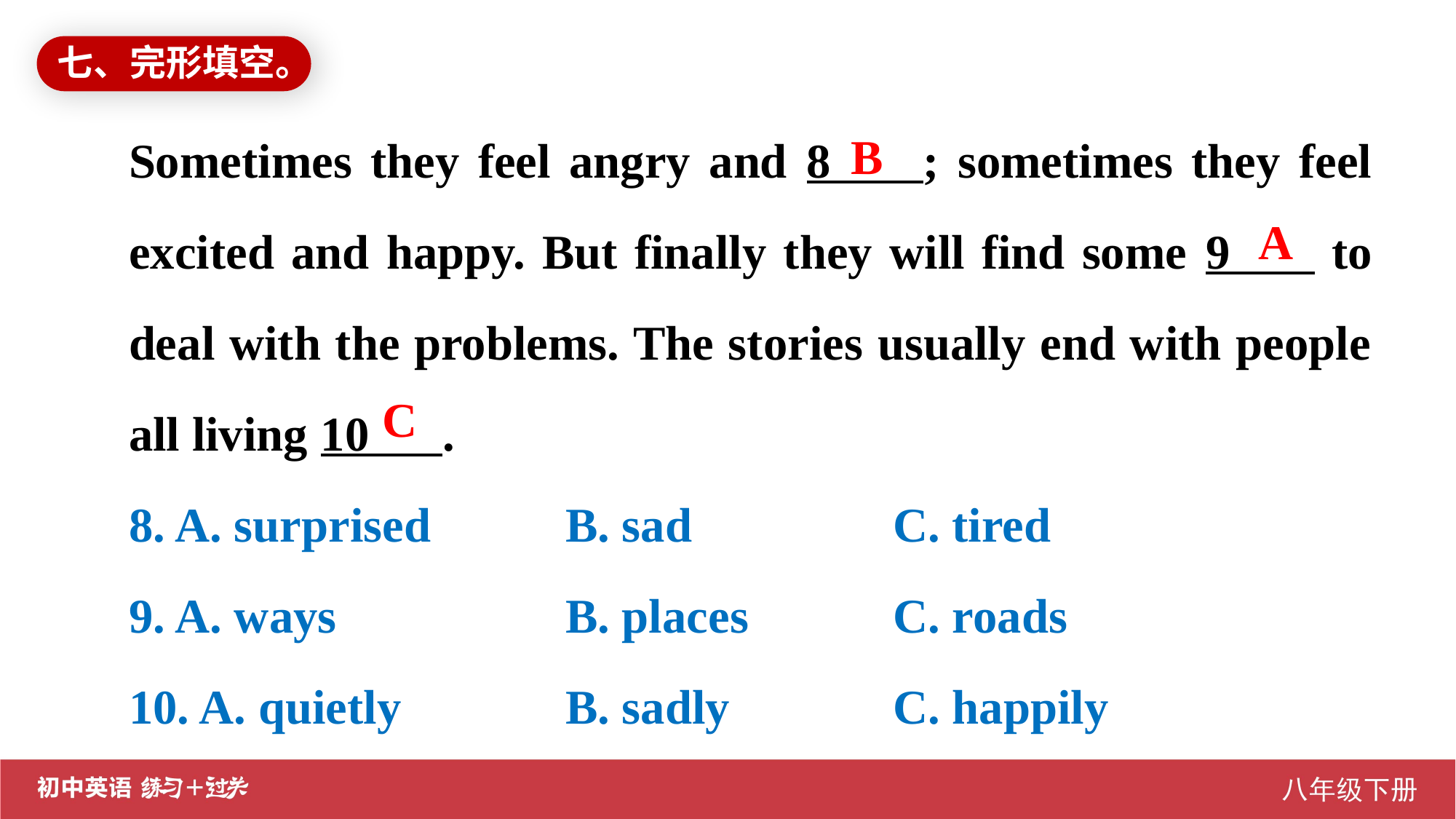

七、完形填空。

Sometimes they feel angry and 8     ; sometimes they feel excited and happy. But finally they will find some 9      to deal with the problems. The stories usually end with people all living 10      .
8. A. surprised		B. sad		C. tired
9. A. ways			B. places		C. roads
10. A. quietly		B. sadly		C. happily
B
A
C